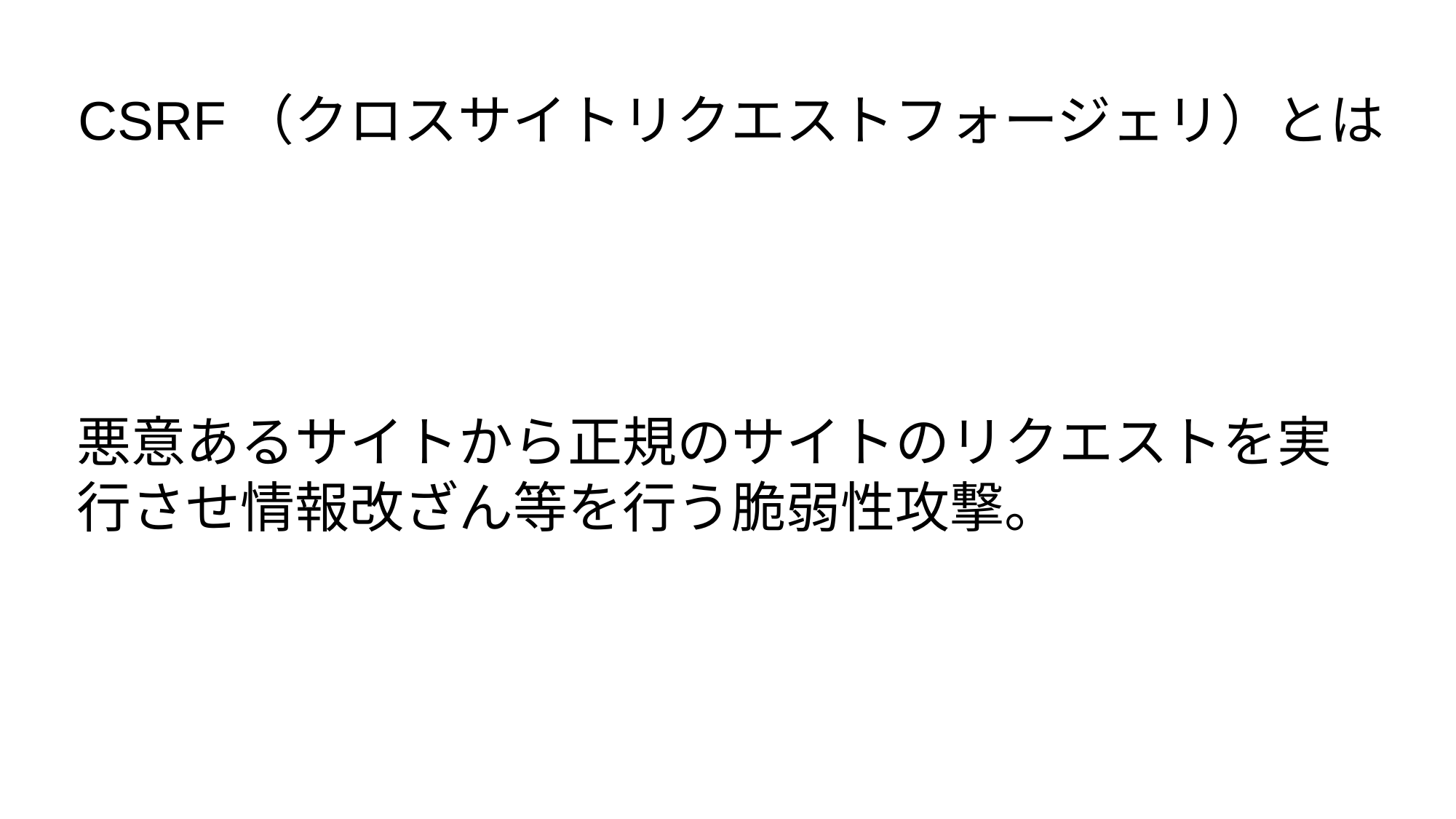

# CSRF（クロスサイトリクエストフォージェリ）とは
悪意あるサイトから正規のサイトのリクエストを実行させ情報改ざん等を行う脆弱性攻撃。